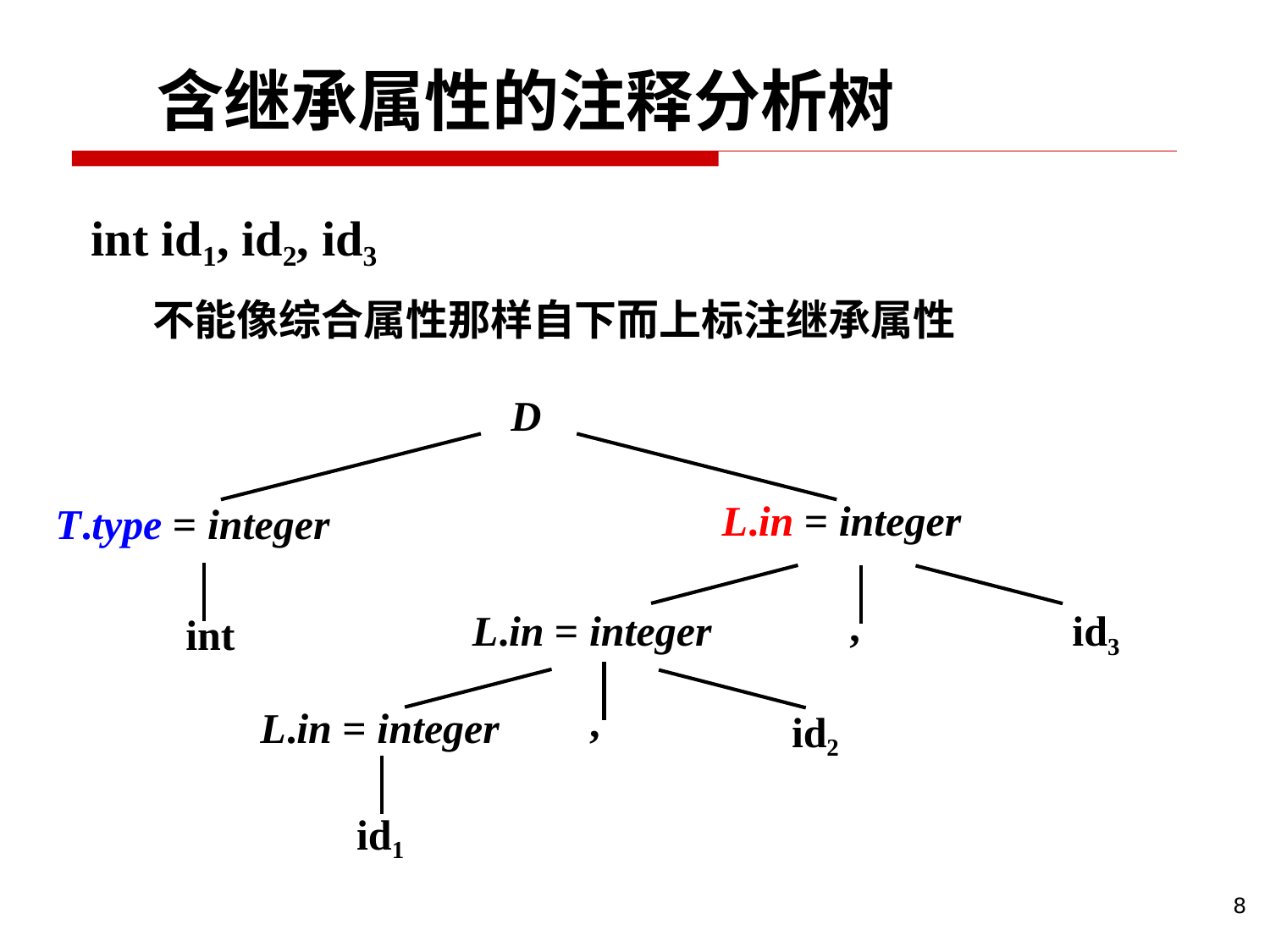

# 含继承属性的注释分析树
int id1, id2, id3
不能像综合属性那样自下而上标注继承属性

D

L.in = integer
T.type = integer

,
L.in = integer
id3
int

,
L.in = integer
id2

id1
8